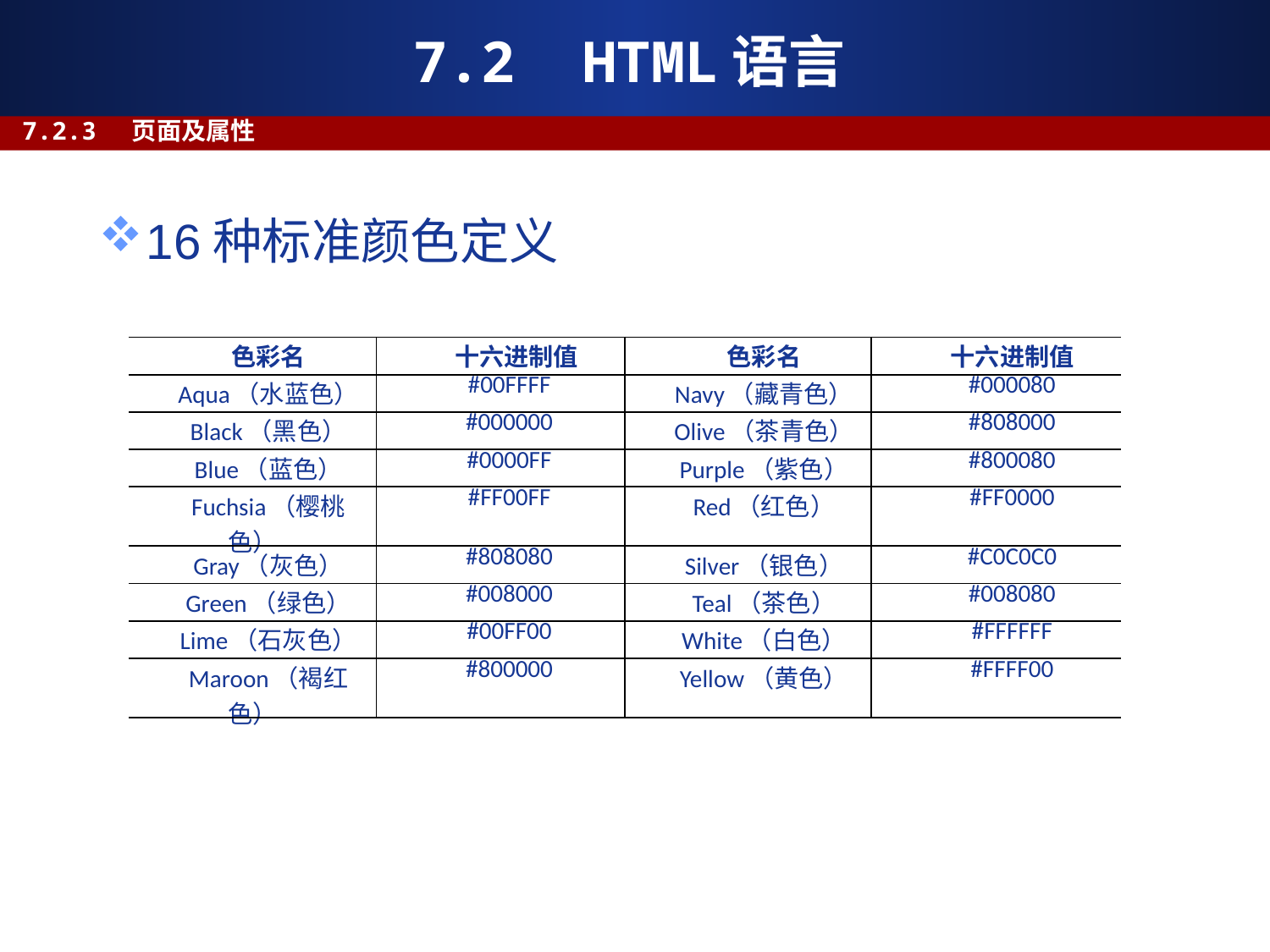

# 7.2  HTML语言
7.2.3  页面及属性
16种标准颜色定义

| 色彩名 | 十六进制值 | 色彩名 | 十六进制值 |
| --- | --- | --- | --- |
| Aqua（水蓝色） | #00FFFF | Navy（藏青色） | #000080 |
| Black（黑色） | #000000 | Olive（茶青色） | #808000 |
| Blue（蓝色） | #0000FF | Purple（紫色） | #800080 |
| Fuchsia（樱桃色） | #FF00FF | Red（红色） | #FF0000 |
| Gray（灰色） | #808080 | Silver（银色） | #C0C0C0 |
| Green（绿色） | #008000 | Teal（茶色） | #008080 |
| Lime（石灰色） | #00FF00 | White（白色） | #FFFFFF |
| Maroon（褐红色） | #800000 | Yellow（黄色） | #FFFF00 |